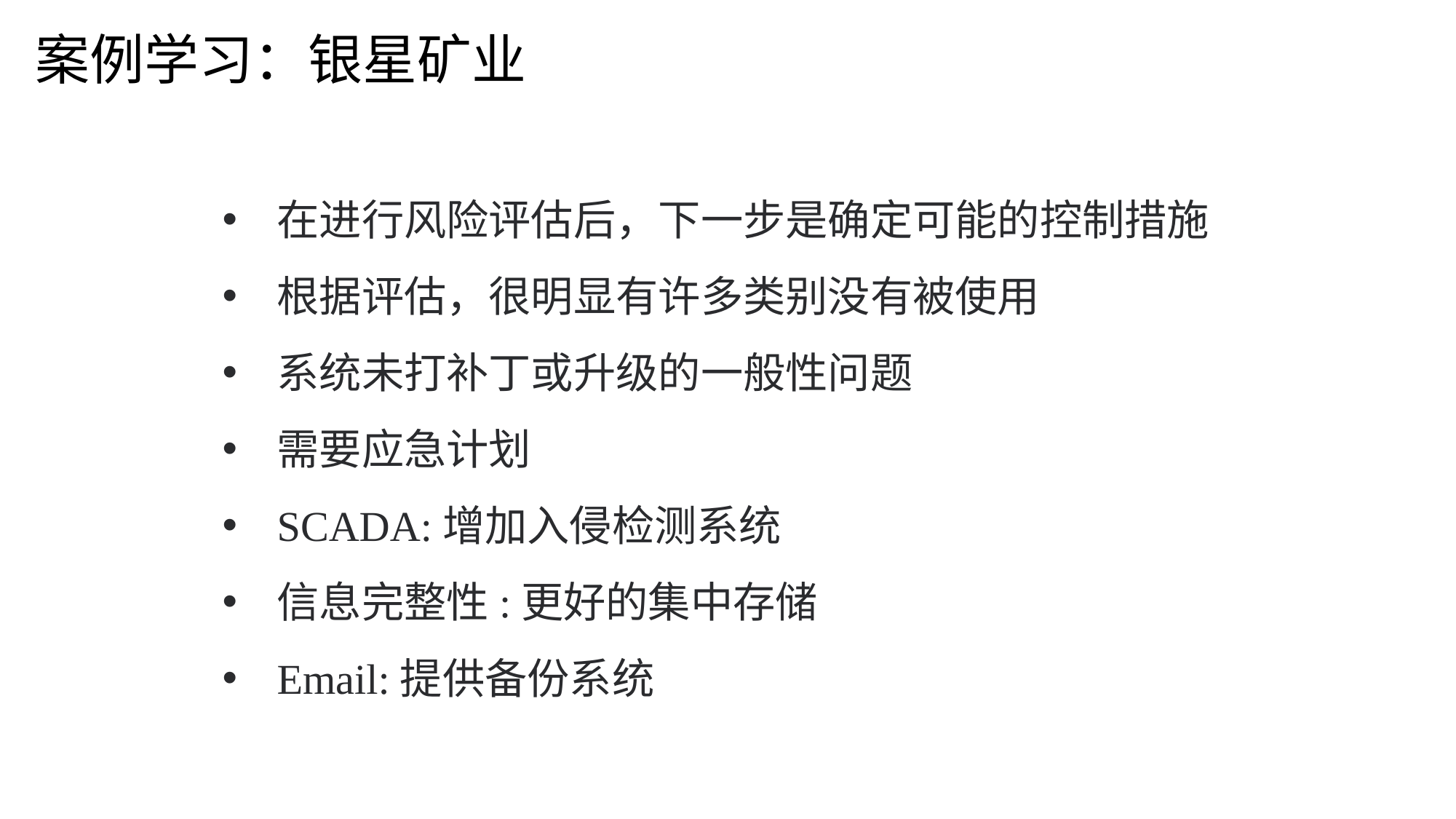

案例学习：银星矿业

在进行风险评估后，下一步是确定可能的控制措施
根据评估，很明显有许多类别没有被使用
系统未打补丁或升级的一般性问题
需要应急计划
SCADA:增加入侵检测系统
信息完整性:更好的集中存储
Email:提供备份系统